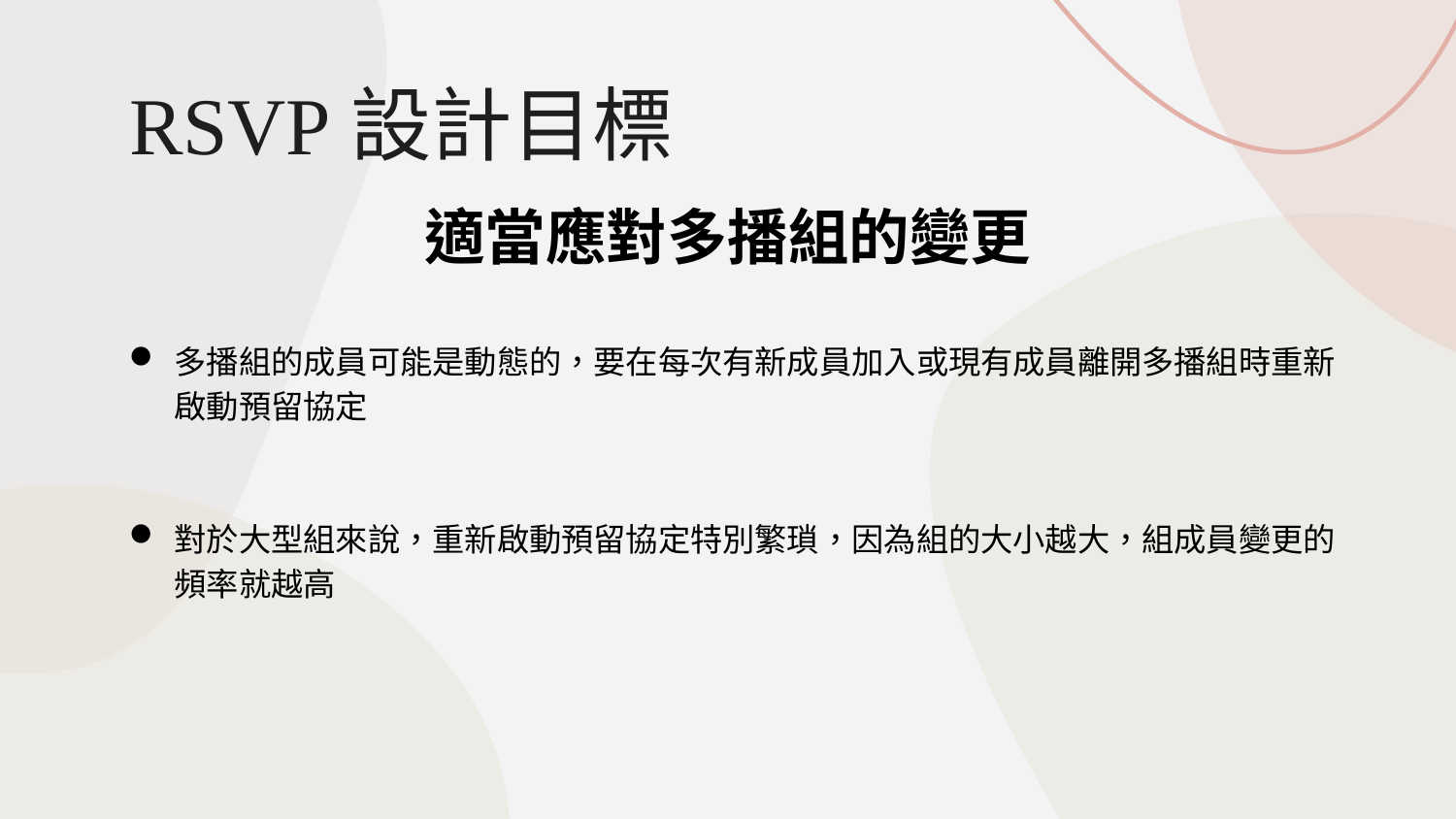

# RSVP設計目標
適當應對多播組的變更
多播組的成員可能是動態的，要在每次有新成員加入或現有成員離開多播組時重新啟動預留協定

對於大型組來說，重新啟動預留協定特別繁瑣，因為組的大小越大，組成員變更的頻率就越高